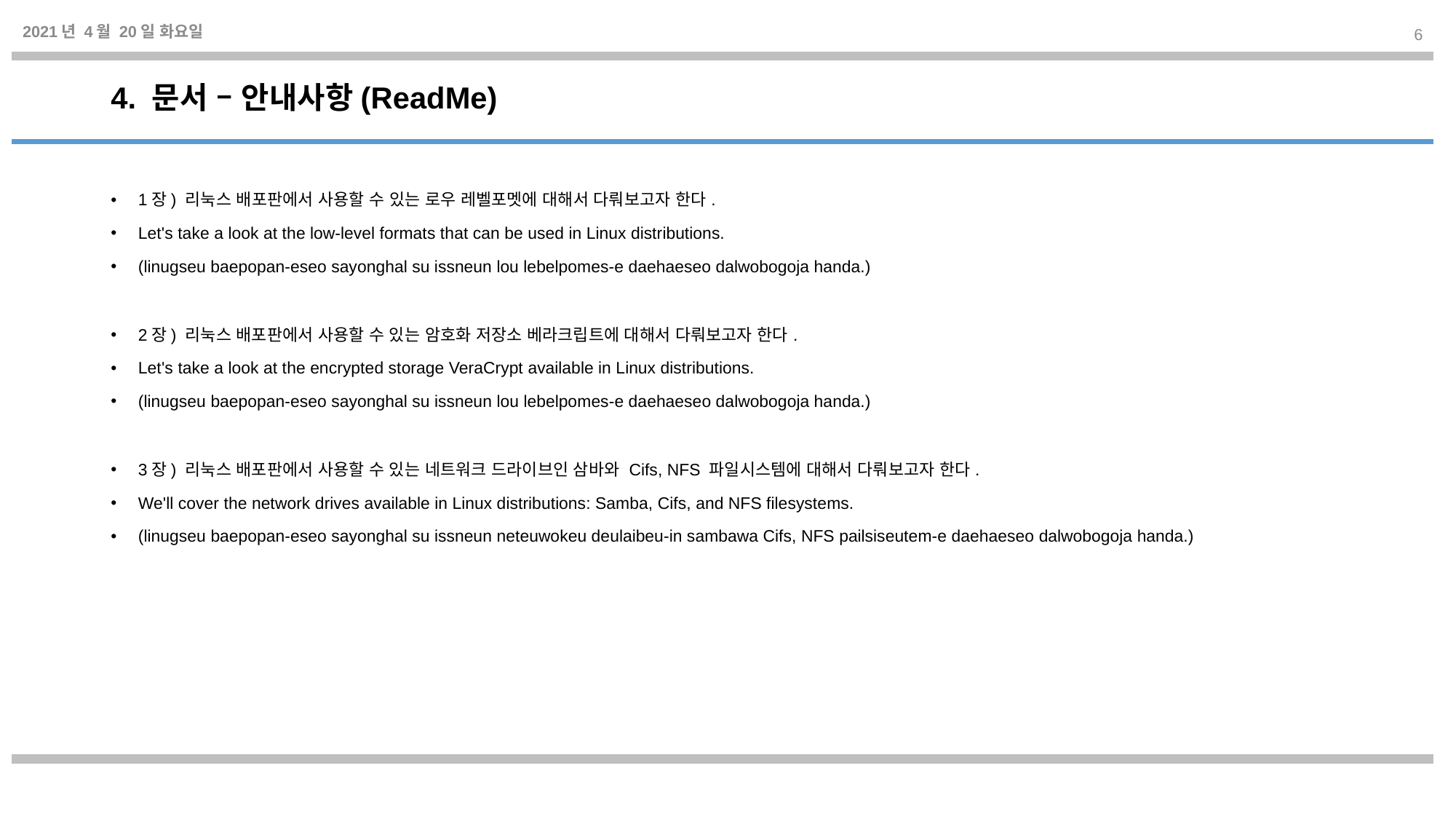

linugseu baepopan-eseo sayonghal su issneun amhohwa jeojangso belakeulibteue daehaeseo dalwobogoja handa.

2021년 4월 20일 화요일
6
# 4. 문서 – 안내사항(ReadMe)
1장) 리눅스 배포판에서 사용할 수 있는 로우 레벨포멧에 대해서 다뤄보고자 한다.
Let's take a look at the low-level formats that can be used in Linux distributions.
(linugseu baepopan-eseo sayonghal su issneun lou lebelpomes-e daehaeseo dalwobogoja handa.)
2장) 리눅스 배포판에서 사용할 수 있는 암호화 저장소 베라크립트에 대해서 다뤄보고자 한다.
Let's take a look at the encrypted storage VeraCrypt available in Linux distributions.
(linugseu baepopan-eseo sayonghal su issneun lou lebelpomes-e daehaeseo dalwobogoja handa.)
3장) 리눅스 배포판에서 사용할 수 있는 네트워크 드라이브인 삼바와 Cifs, NFS 파일시스템에 대해서 다뤄보고자 한다.
We'll cover the network drives available in Linux distributions: Samba, Cifs, and NFS filesystems.
(linugseu baepopan-eseo sayonghal su issneun neteuwokeu deulaibeu-in sambawa Cifs, NFS pailsiseutem-e daehaeseo dalwobogoja handa.)